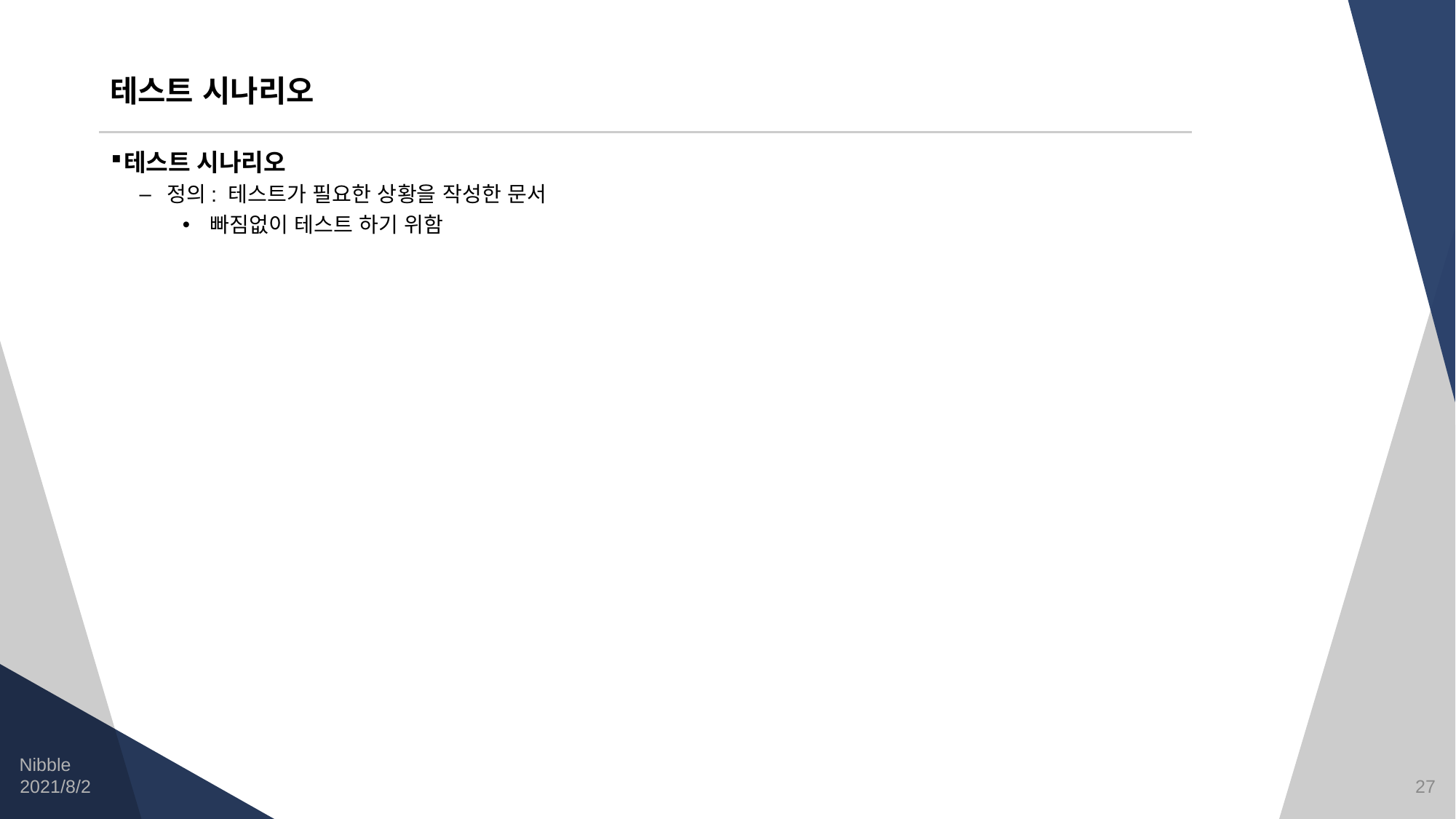

# 테스트 시나리오

테스트 시나리오
정의: 테스트가 필요한 상황을 작성한 문서
빠짐없이 테스트 하기 위함

Nibble
2021/8/2
27